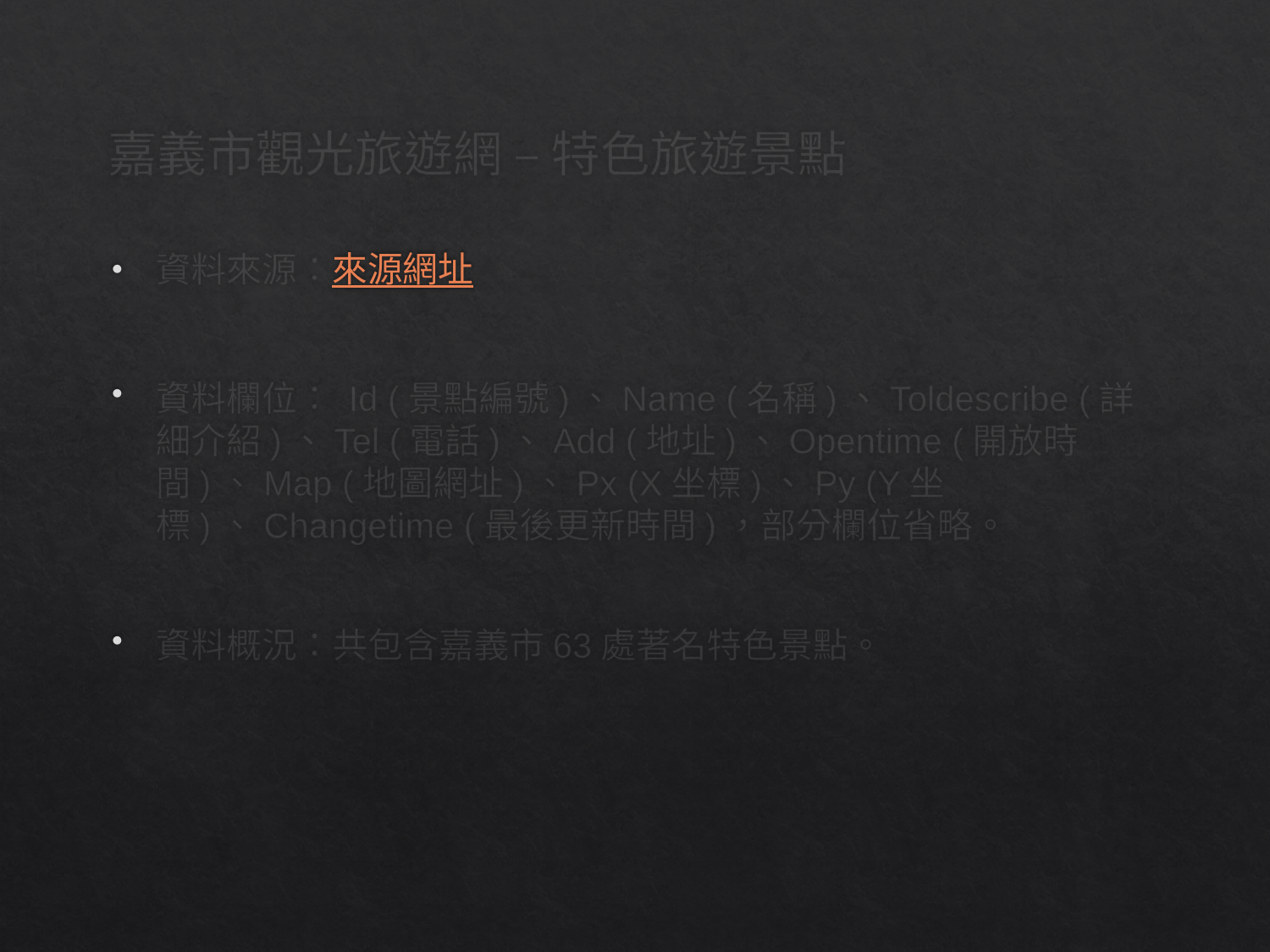

嘉義市觀光旅遊網 – 特色旅遊景點
資料來源：來源網址

資料欄位： Id (景點編號)、Name (名稱)、Toldescribe (詳細介紹)、Tel (電話)、Add (地址)、Opentime (開放時間)、Map (地圖網址)、Px (X坐標)、Py (Y坐標)、Changetime (最後更新時間)，部分欄位省略。

資料概況：共包含嘉義市63處著名特色景點。